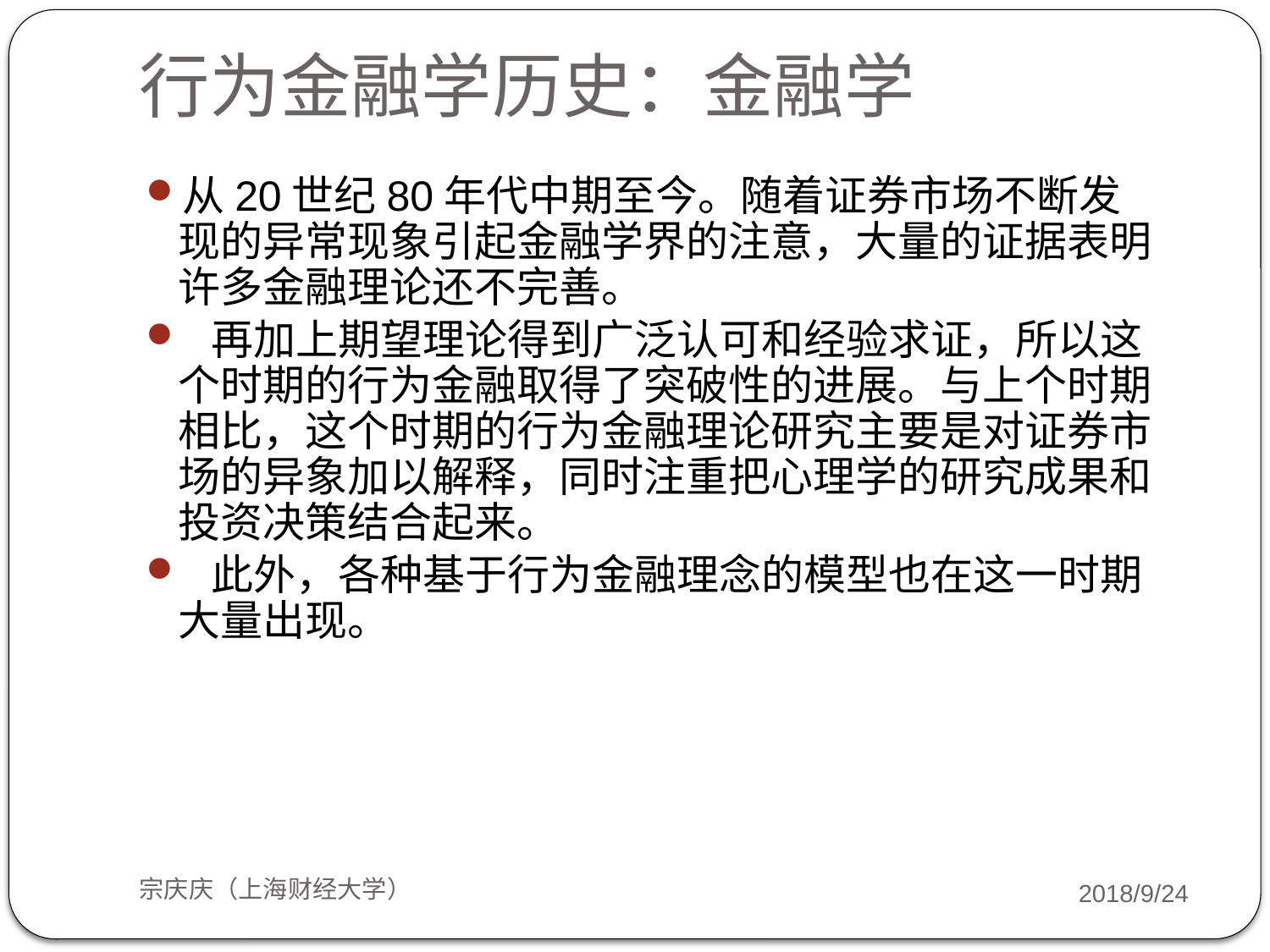

# 行为金融学历史：金融学
从20世纪80年代中期至今。随着证券市场不断发现的异常现象引起金融学界的注意，大量的证据表明许多金融理论还不完善。
  再加上期望理论得到广泛认可和经验求证，所以这个时期的行为金融取得了突破性的进展。与上个时期相比，这个时期的行为金融理论研究主要是对证券市场的异象加以解释，同时注重把心理学的研究成果和投资决策结合起来。
  此外，各种基于行为金融理念的模型也在这一时期大量出现。
宗庆庆（上海财经大学）
2018/9/24